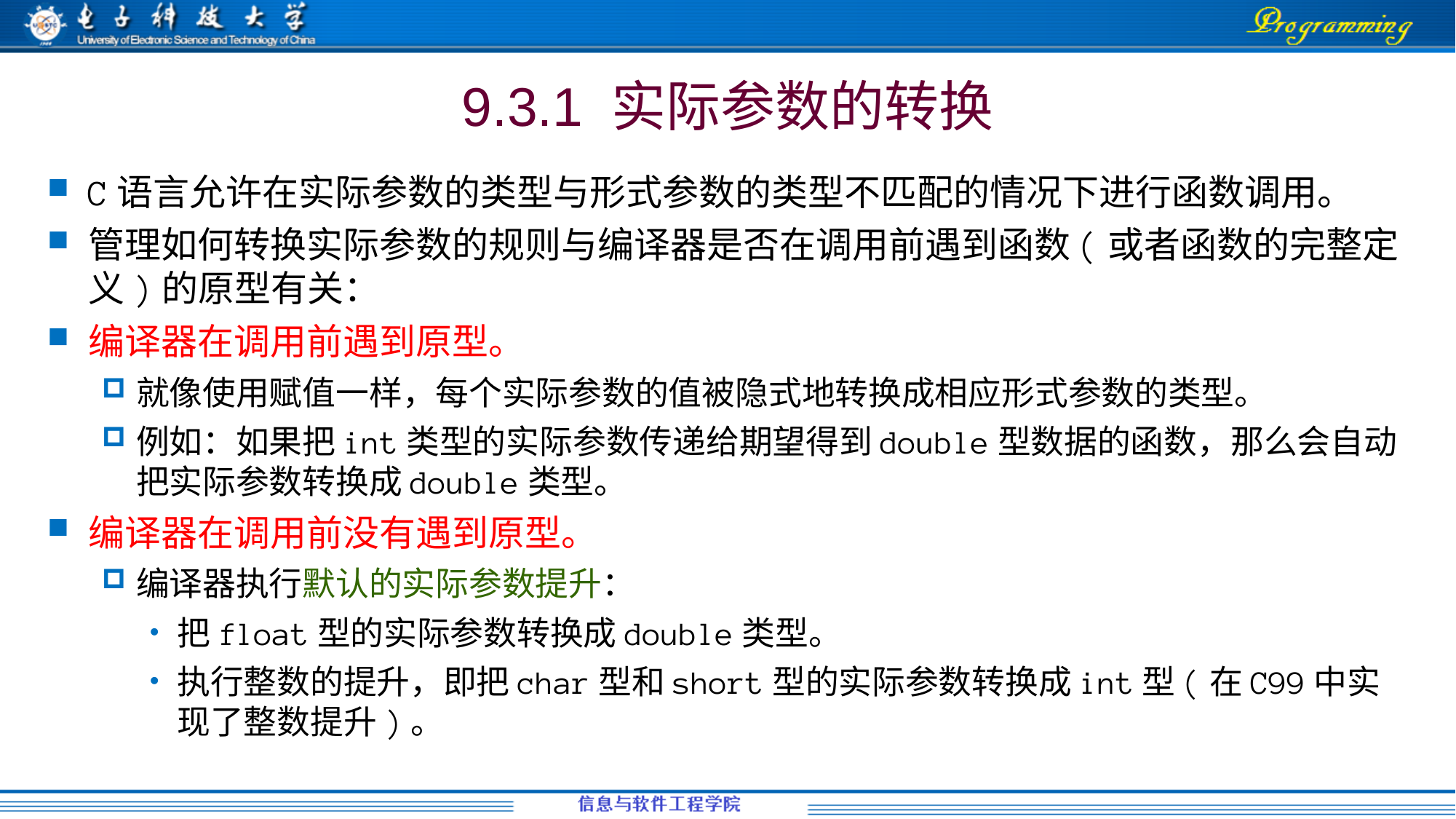

# 9.3.1 实际参数的转换
C语言允许在实际参数的类型与形式参数的类型不匹配的情况下进行函数调用。
管理如何转换实际参数的规则与编译器是否在调用前遇到函数(或者函数的完整定义)的原型有关：
编译器在调用前遇到原型。
就像使用赋值一样，每个实际参数的值被隐式地转换成相应形式参数的类型。
例如：如果把int类型的实际参数传递给期望得到double型数据的函数，那么会自动把实际参数转换成double类型。
编译器在调用前没有遇到原型。
编译器执行默认的实际参数提升：
把float型的实际参数转换成double类型。
执行整数的提升，即把char型和short型的实际参数转换成int型(在C99中实现了整数提升)。